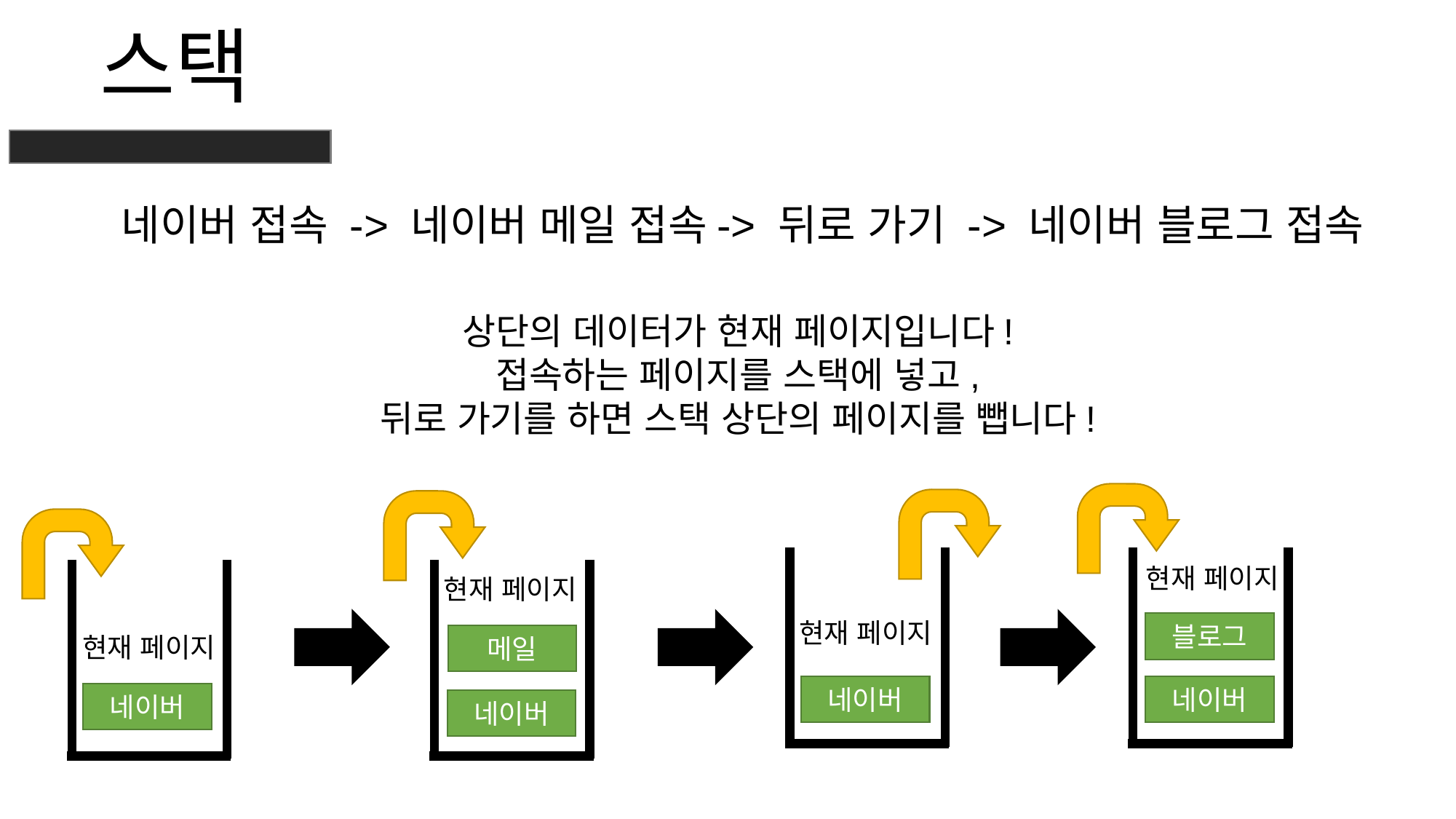

스택

네이버 접속 -> 네이버 메일 접속-> 뒤로 가기 -> 네이버 블로그 접속
상단의 데이터가 현재 페이지입니다!
접속하는 페이지를 스택에 넣고,
뒤로 가기를 하면 스택 상단의 페이지를 뺍니다!

현재 페이지
현재 페이지
현재 페이지

블로그
현재 페이지
메일
네이버
네이버
네이버
네이버